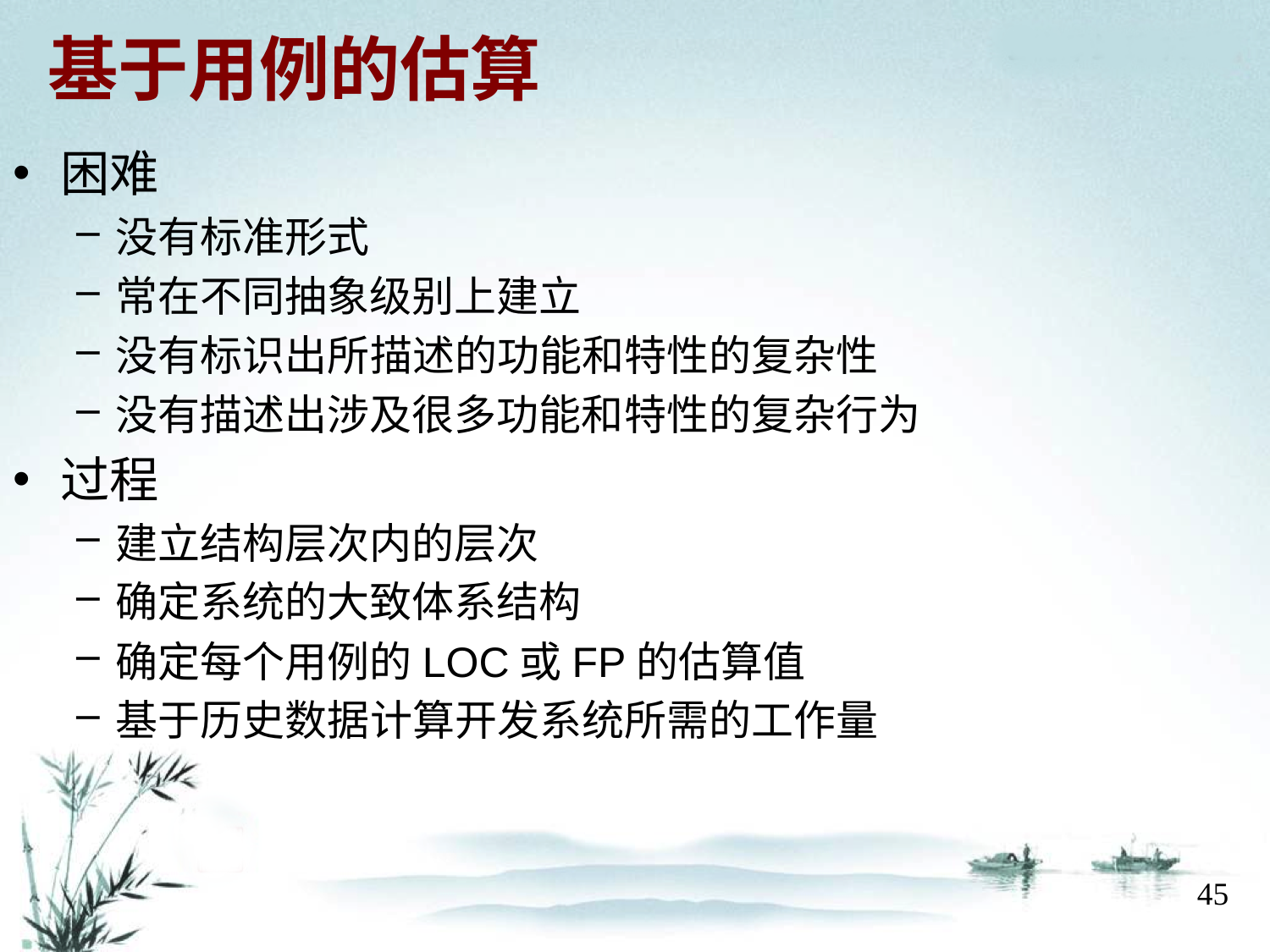

# 基于用例的估算
困难
没有标准形式
常在不同抽象级别上建立
没有标识出所描述的功能和特性的复杂性
没有描述出涉及很多功能和特性的复杂行为
过程
建立结构层次内的层次
确定系统的大致体系结构
确定每个用例的LOC或FP的估算值
基于历史数据计算开发系统所需的工作量
45